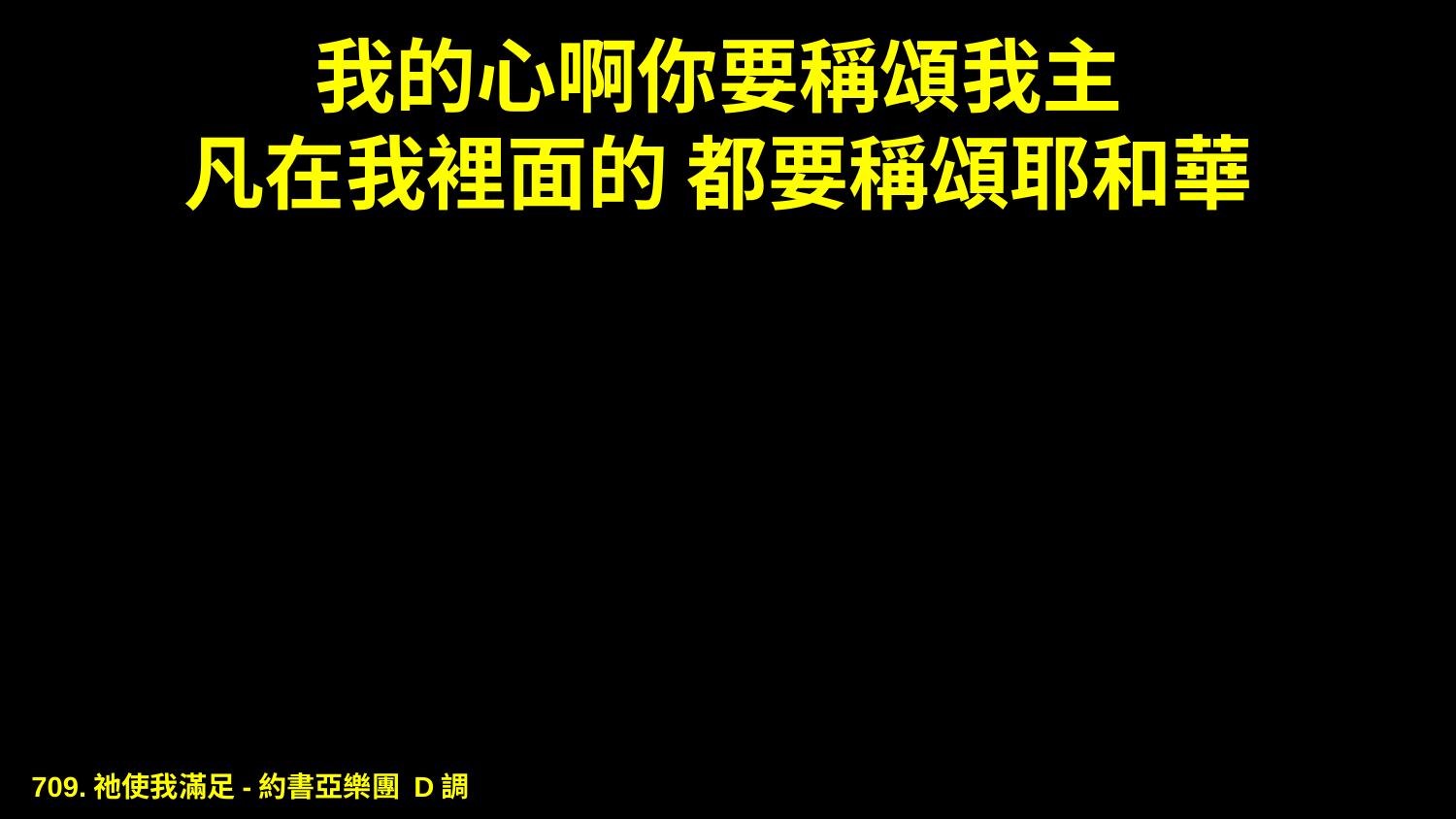

# 我的心啊你要稱頌我主 凡在我裡面的 都要稱頌耶和華
709.祂使我滿足-約書亞樂團 D調